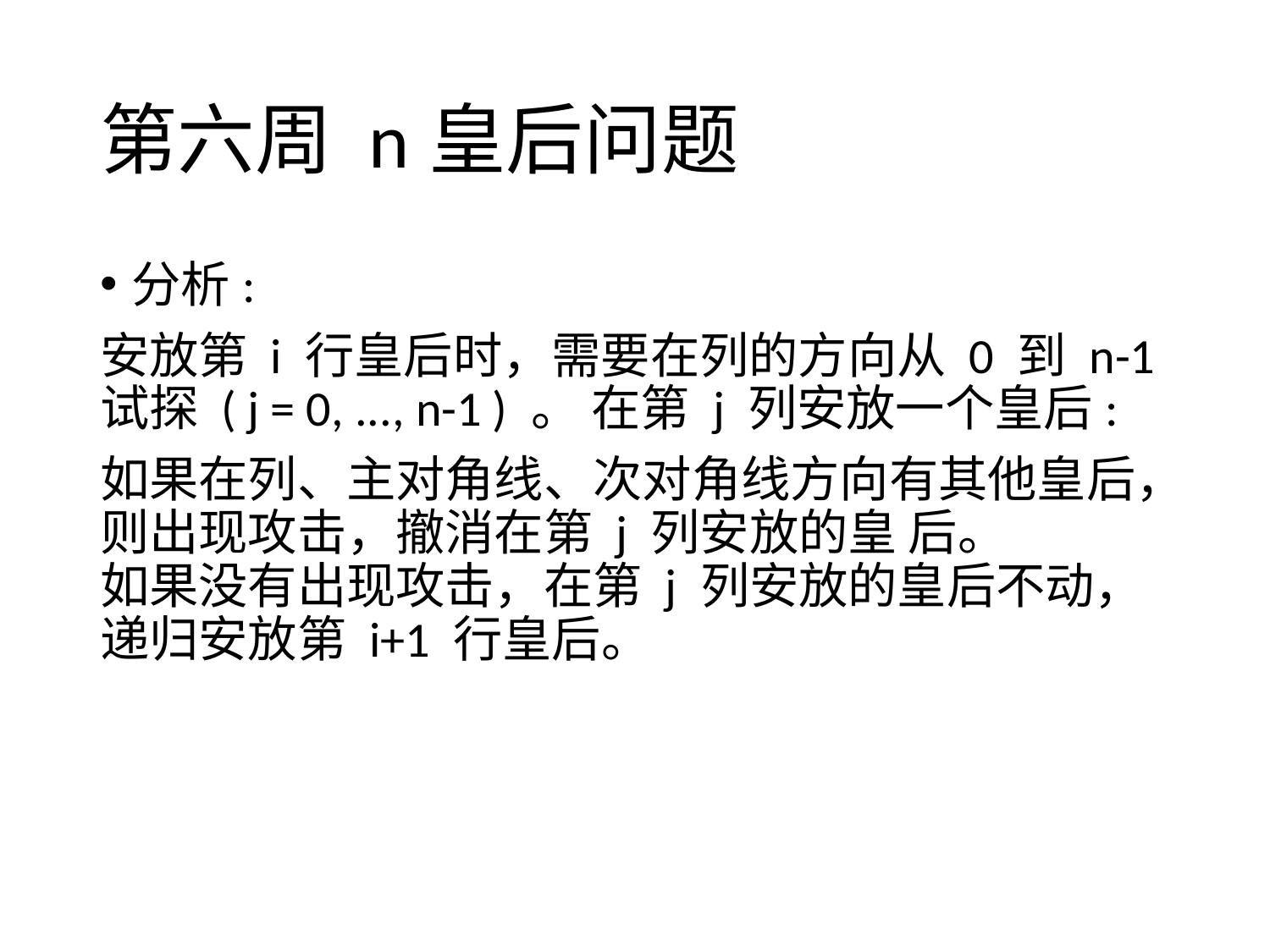

# 第六周 n皇后问题
分析:
安放第 i 行皇后时，需要在列的方向从 0 到 n-1 试探 ( j = 0, ..., n-1 ) 。 在第 j 列安放一个皇后:
如果在列、主对角线、次对角线方向有其他皇后，则出现攻击，撤消在第 j 列安放的皇 后。
如果没有出现攻击，在第 j 列安放的皇后不动，递归安放第 i+1 行皇后。